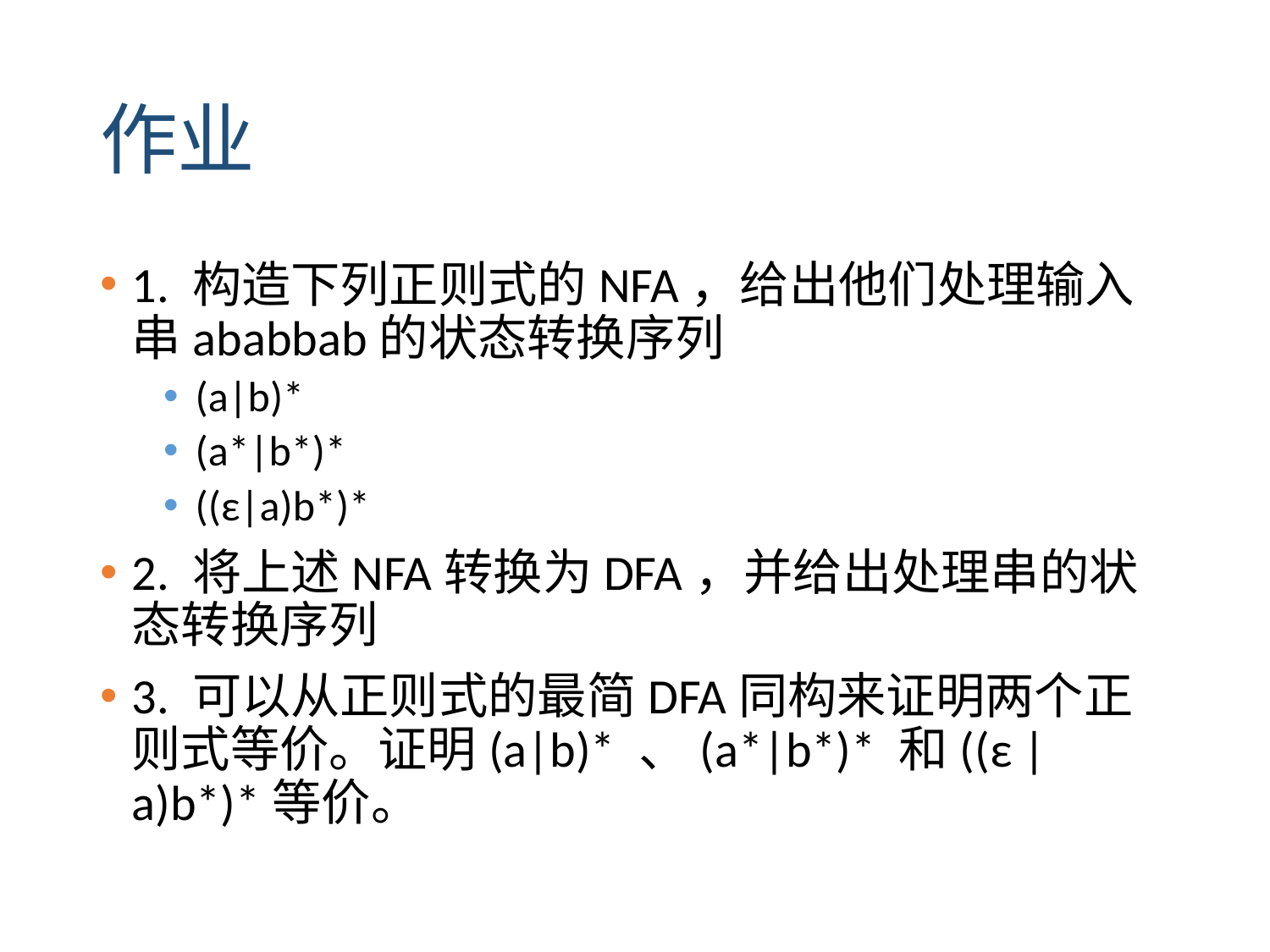

# 作业
1. 构造下列正则式的NFA，给出他们处理输入串ababbab的状态转换序列
(a|b)*
(a*|b*)*
((ε|a)b*)*
2. 将上述NFA转换为DFA，并给出处理串的状态转换序列
3. 可以从正则式的最简DFA同构来证明两个正则式等价。证明(a|b)* 、(a*|b*)* 和((ε |a)b*)*等价。